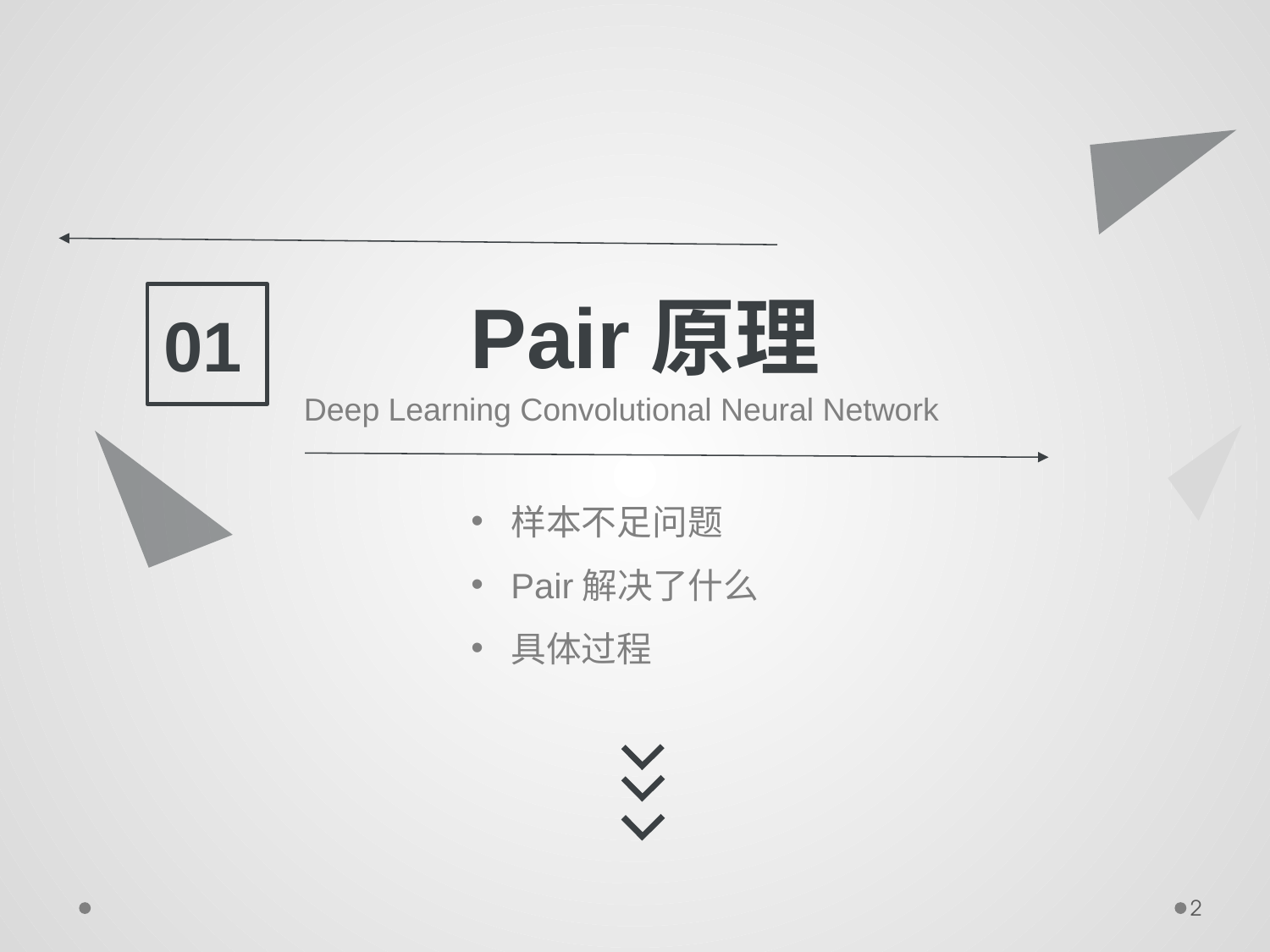

Pair原理

01
Deep Learning Convolutional Neural Network

样本不足问题
Pair解决了什么
具体过程

2